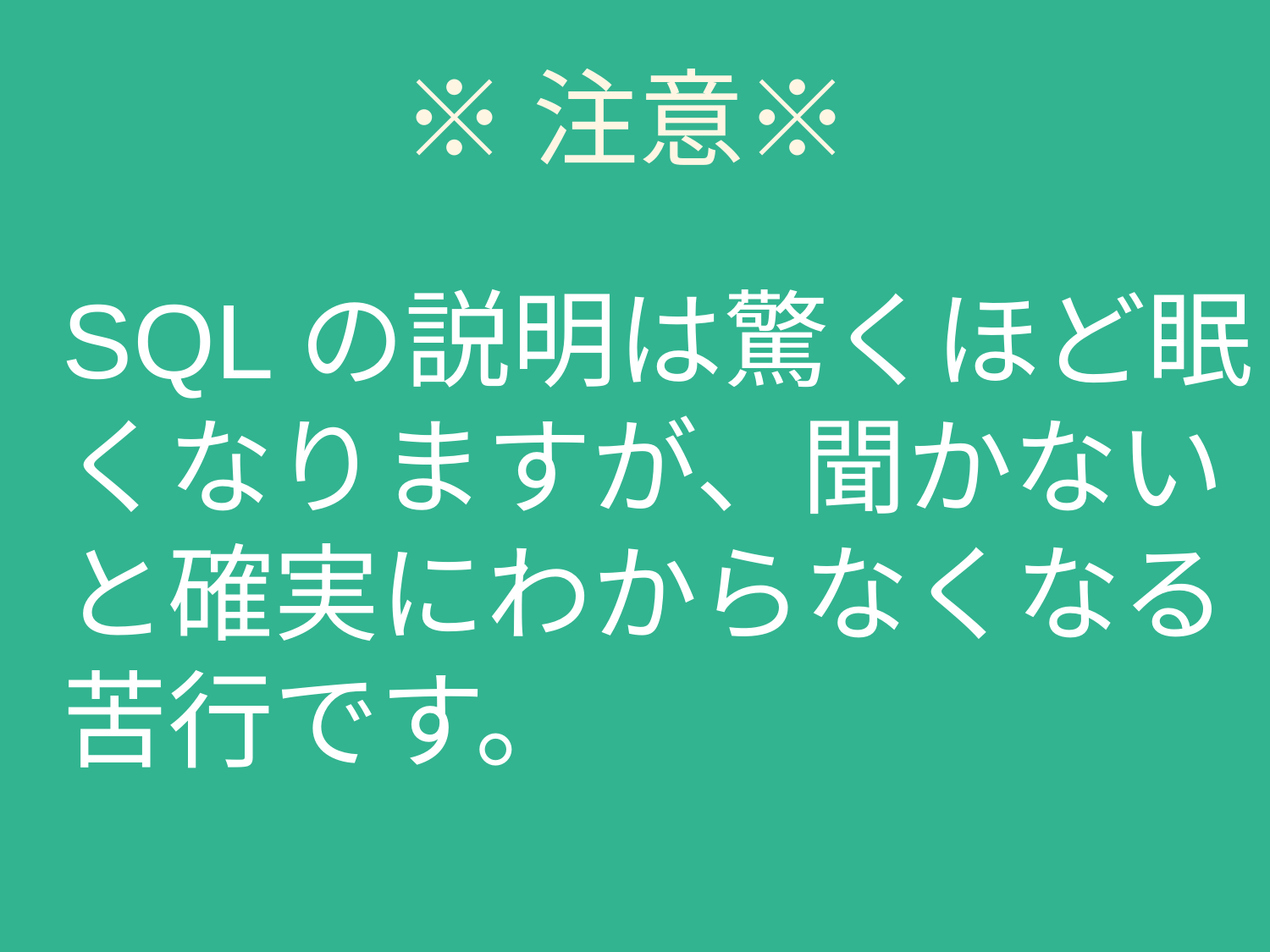

# ※注意※
SQLの説明は驚くほど眠くなりますが、聞かないと確実にわからなくなる苦行です。